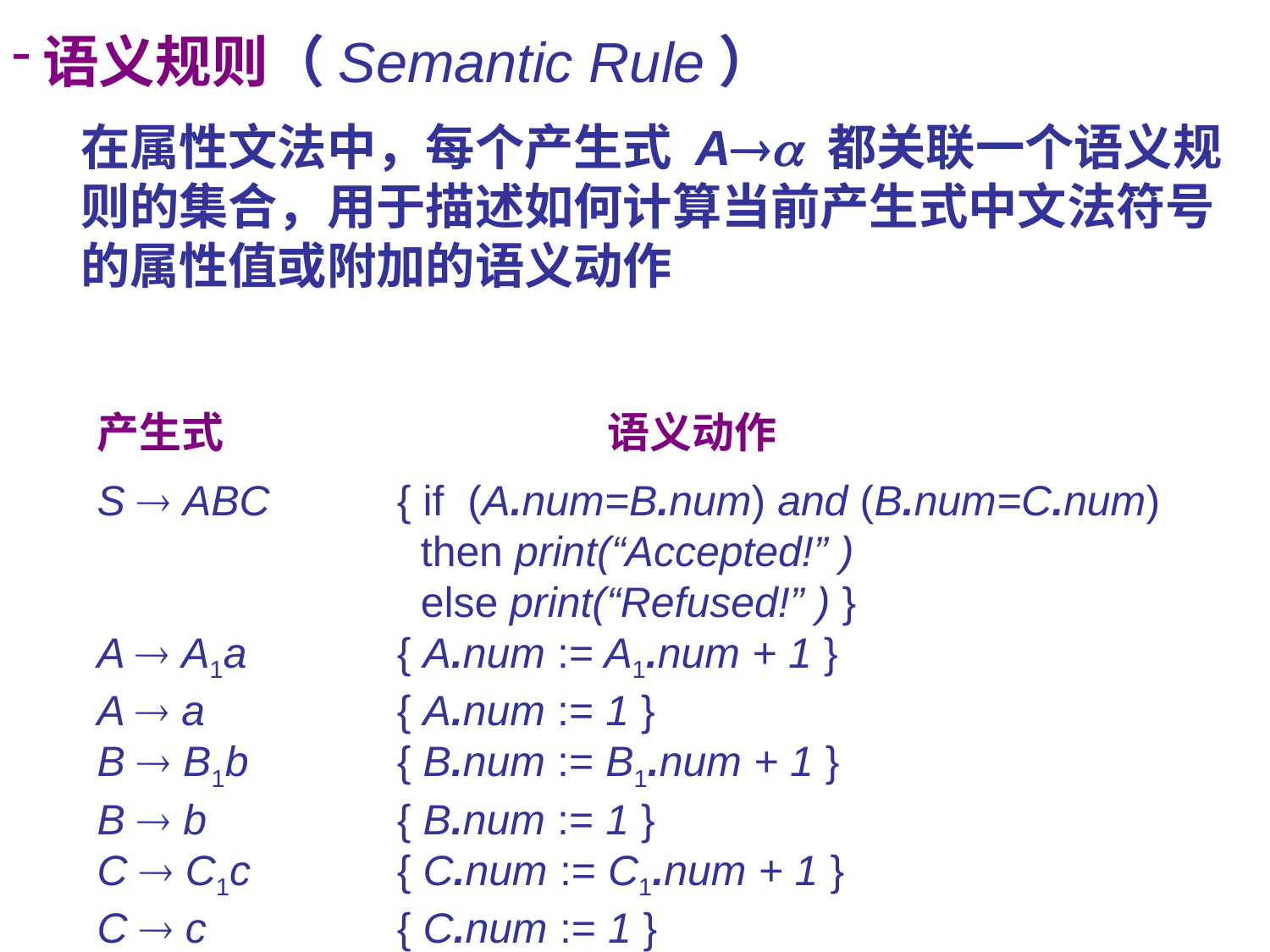

语义规则（Semantic Rule）

     在属性文法中，每个产生式 A→α 都关联一个语义规
     则的集合，用于描述如何计算当前产生式中文法符号
     的属性值或附加的语义动作
产生式

S → ABC

A → A1a
A → a
B → B1b
B → b
C → C1c
C → c
                     语义动作

{ if  (A.num=B.num) and (B.num=C.num)
  then print(“Accepted!” )
  else print(“Refused!” ) }
{ A.num := A1.num + 1 }
{ A.num := 1 }
{ B.num := B1.num + 1 }
{ B.num := 1 }
{ C.num := C1.num + 1 }
{ C.num := 1 }